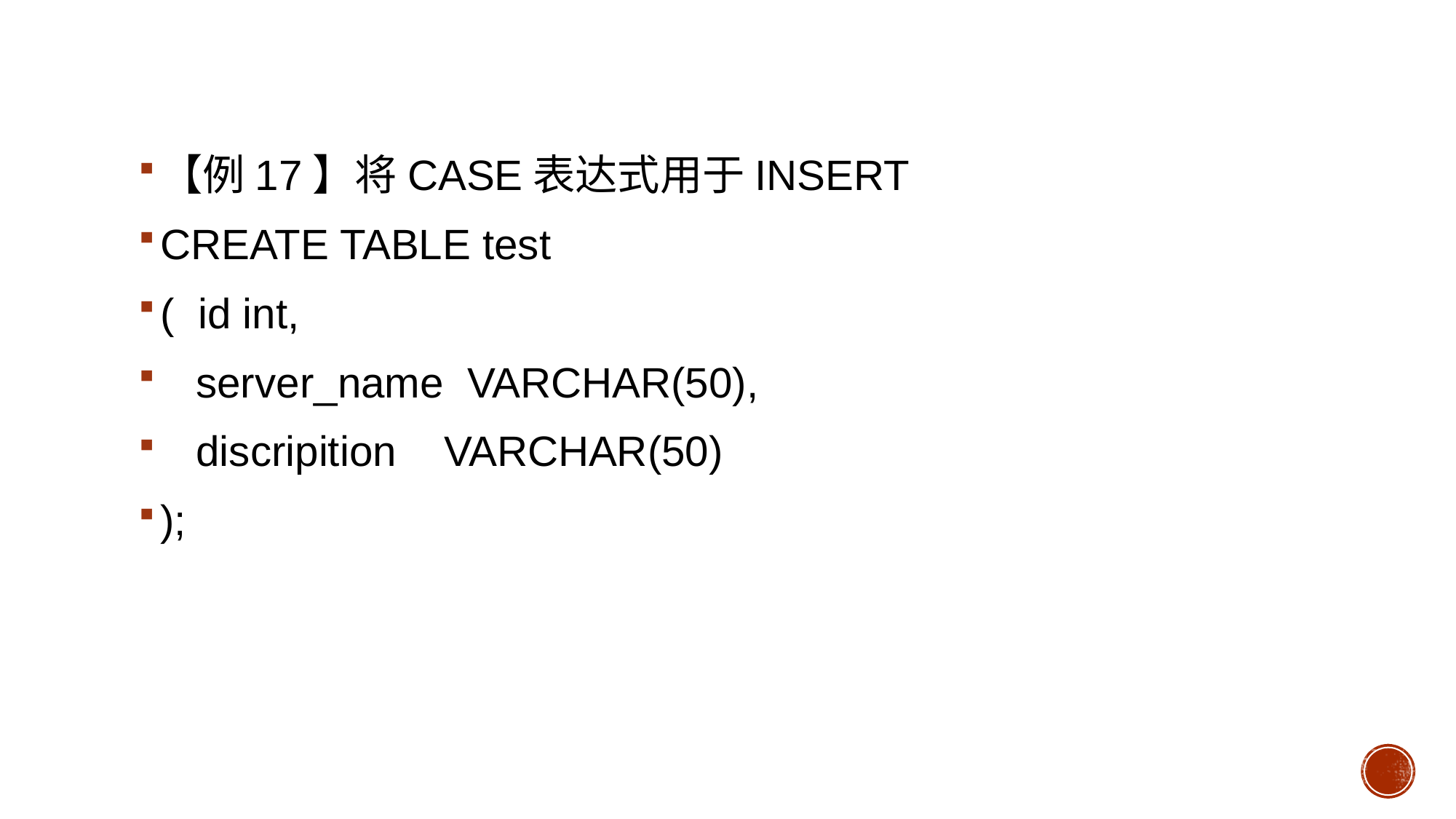

#
【例17】将CASE表达式用于INSERT
CREATE TABLE test
(  id int,
   server_name  VARCHAR(50),
   discripition    VARCHAR(50)
);

46